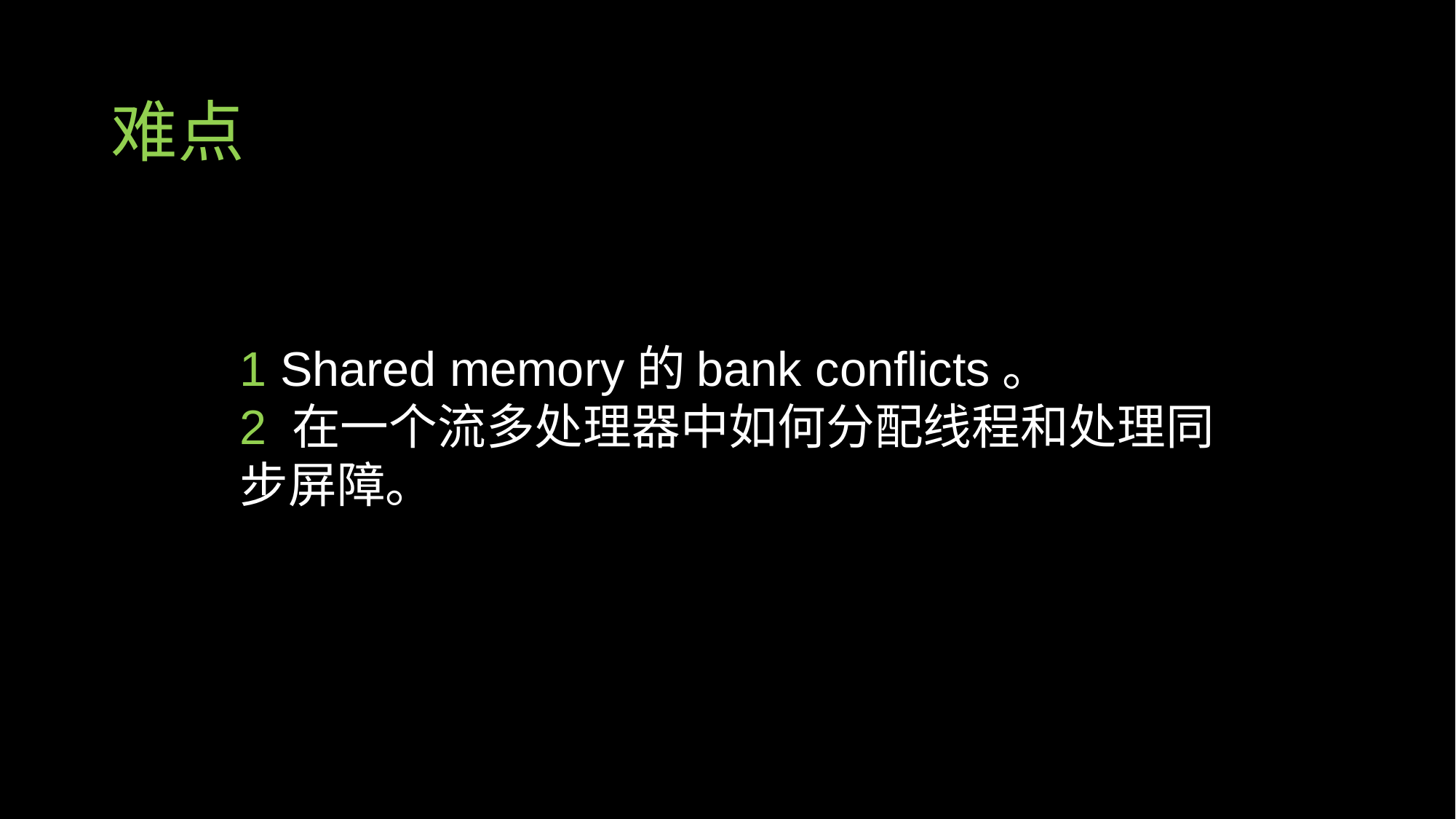

# 难点
1 Shared memory的bank conflicts。
2 在一个流多处理器中如何分配线程和处理同步屏障。